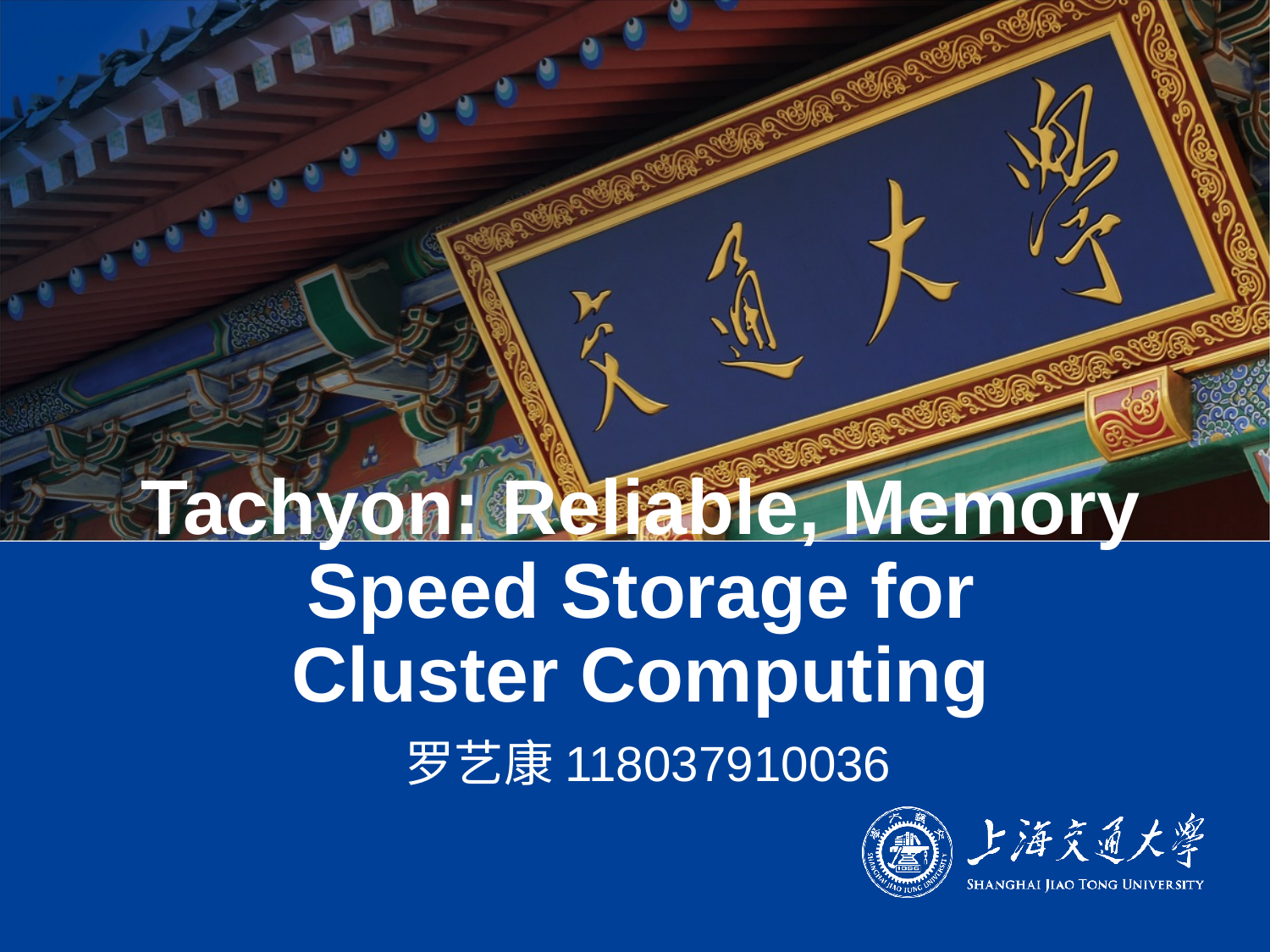

# Tachyon: Reliable, Memory Speed Storage for Cluster Computing
罗艺康118037910036